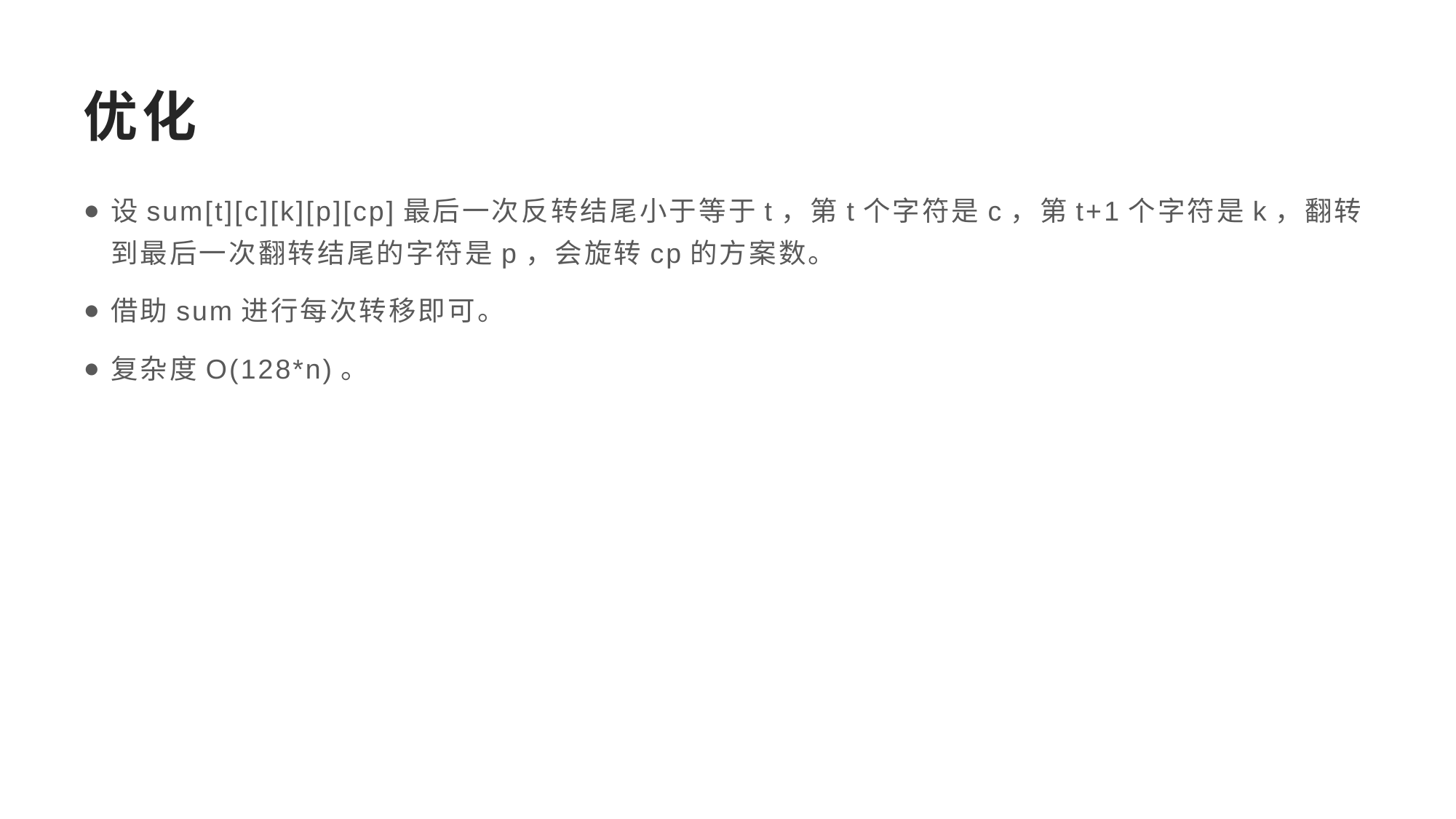

# 优化
设sum[t][c][k][p][cp]最后一次反转结尾小于等于t，第t个字符是c，第t+1个字符是k，翻转到最后一次翻转结尾的字符是p，会旋转cp的方案数。
借助sum进行每次转移即可。
复杂度O(128*n)。